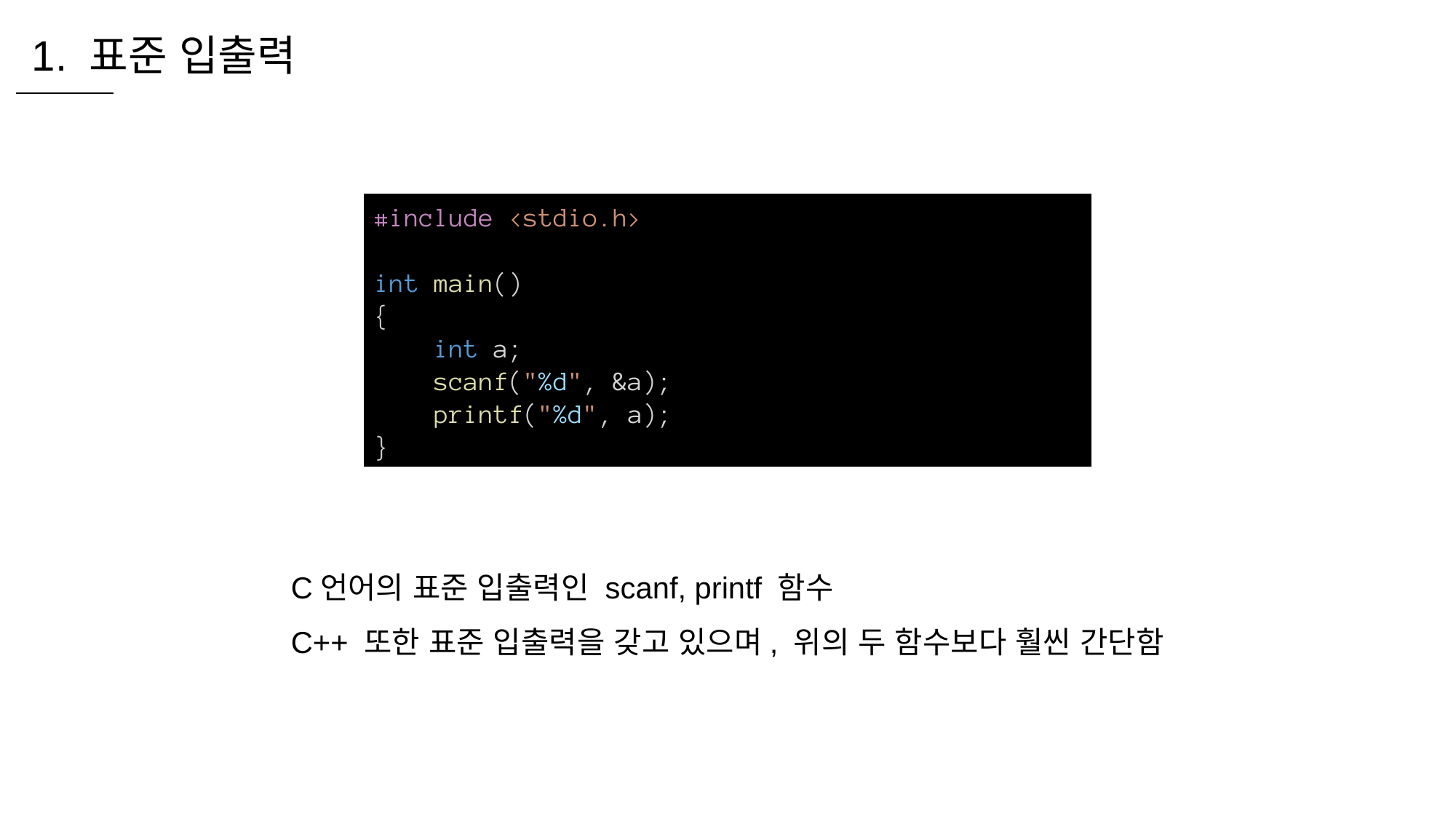

1. 표준 입출력
#include <stdio.h>
int main()
{
    int a;
    scanf("%d", &a);
    printf("%d", a);
}
C언어의 표준 입출력인 scanf, printf 함수
C++ 또한 표준 입출력을 갖고 있으며, 위의 두 함수보다 훨씬 간단함